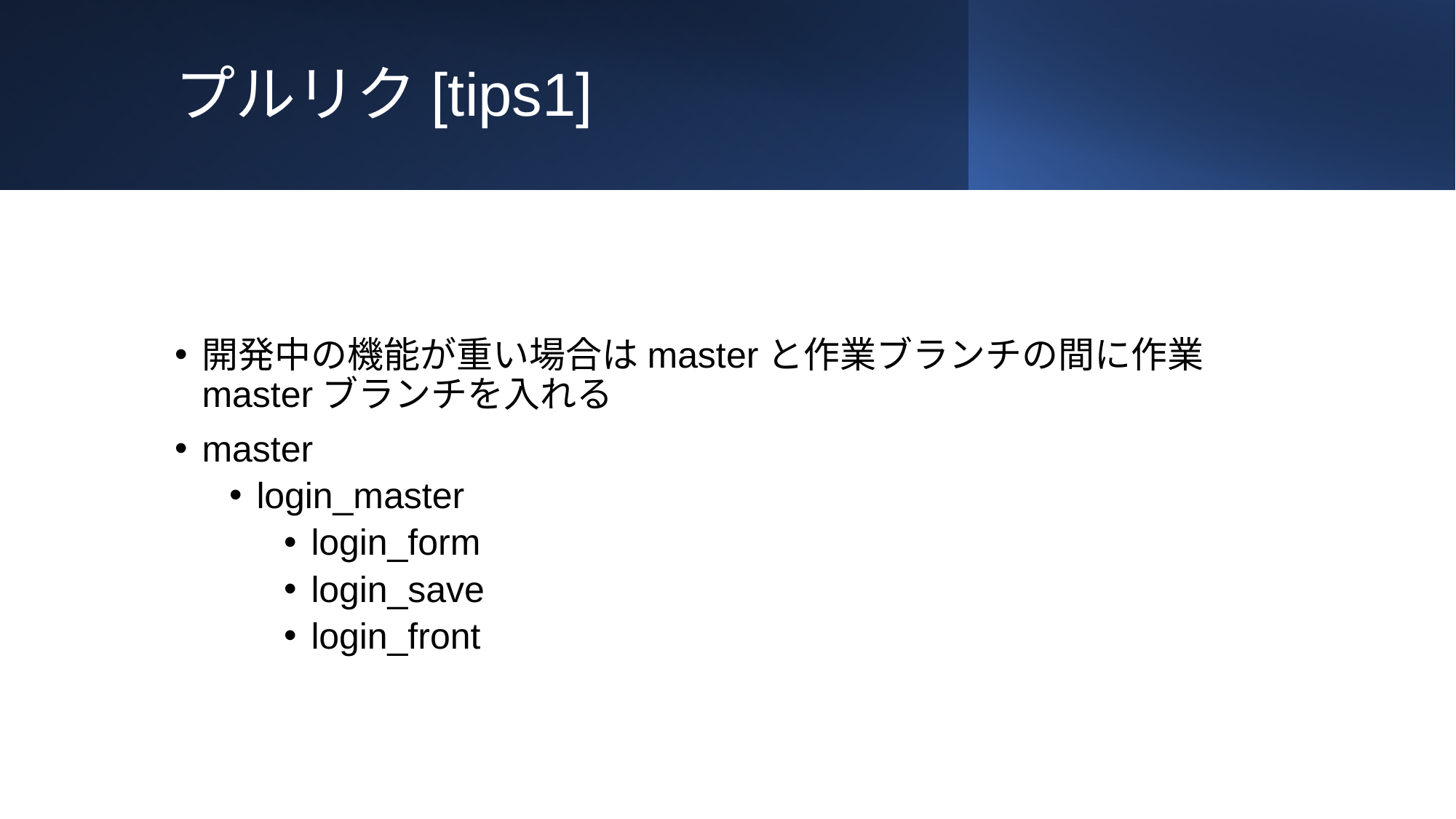

# プルリク[tips1]
開発中の機能が重い場合はmasterと作業ブランチの間に作業masterブランチを入れる
master
login_master
login_form
login_save
login_front